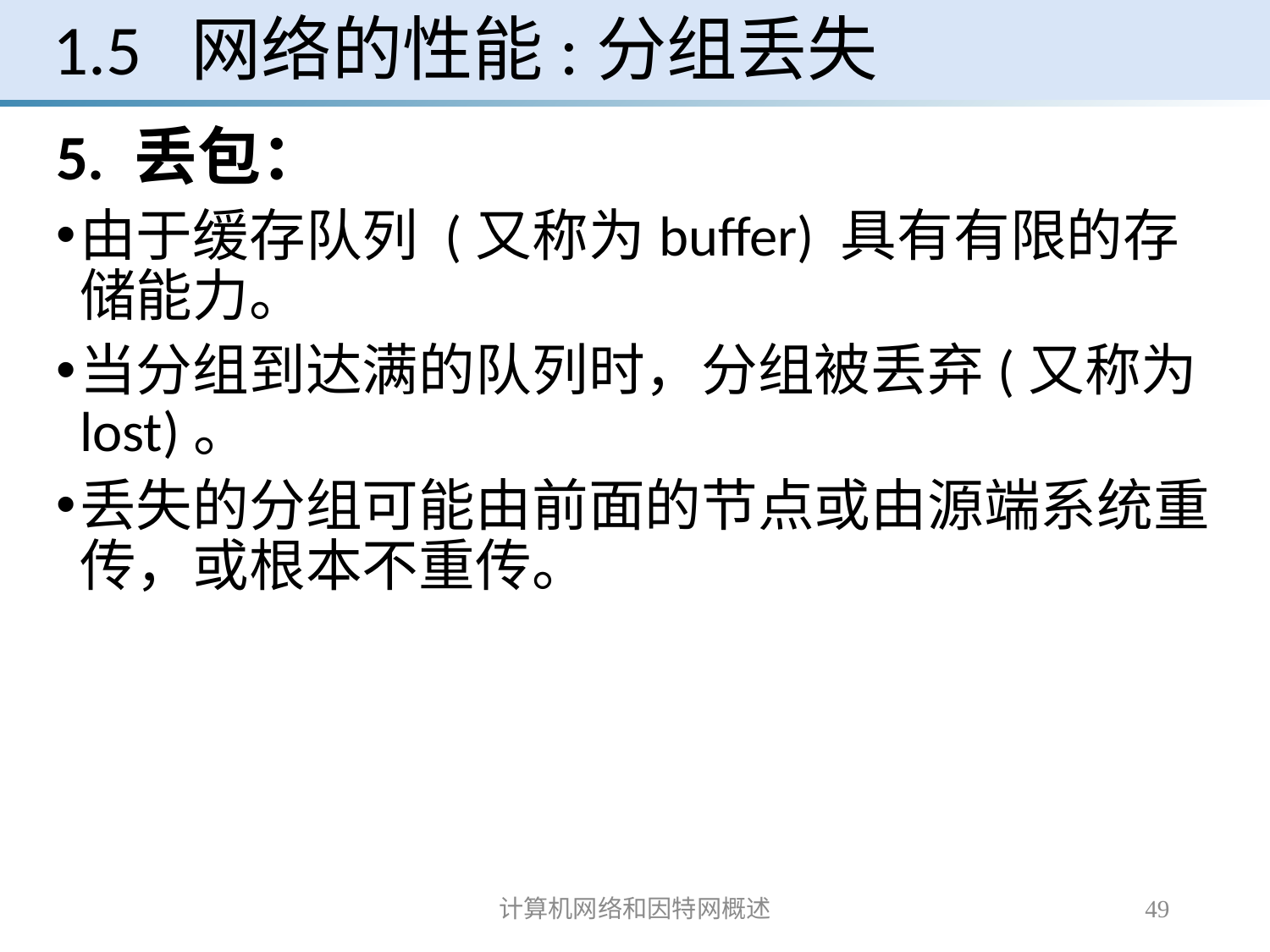

# 1.5  网络的性能:分组丢失
5. 丢包：
由于缓存队列 (又称为buffer) 具有有限的存储能力。
当分组到达满的队列时，分组被丢弃(又称为lost)。
丢失的分组可能由前面的节点或由源端系统重传，或根本不重传。
计算机网络和因特网概述
49